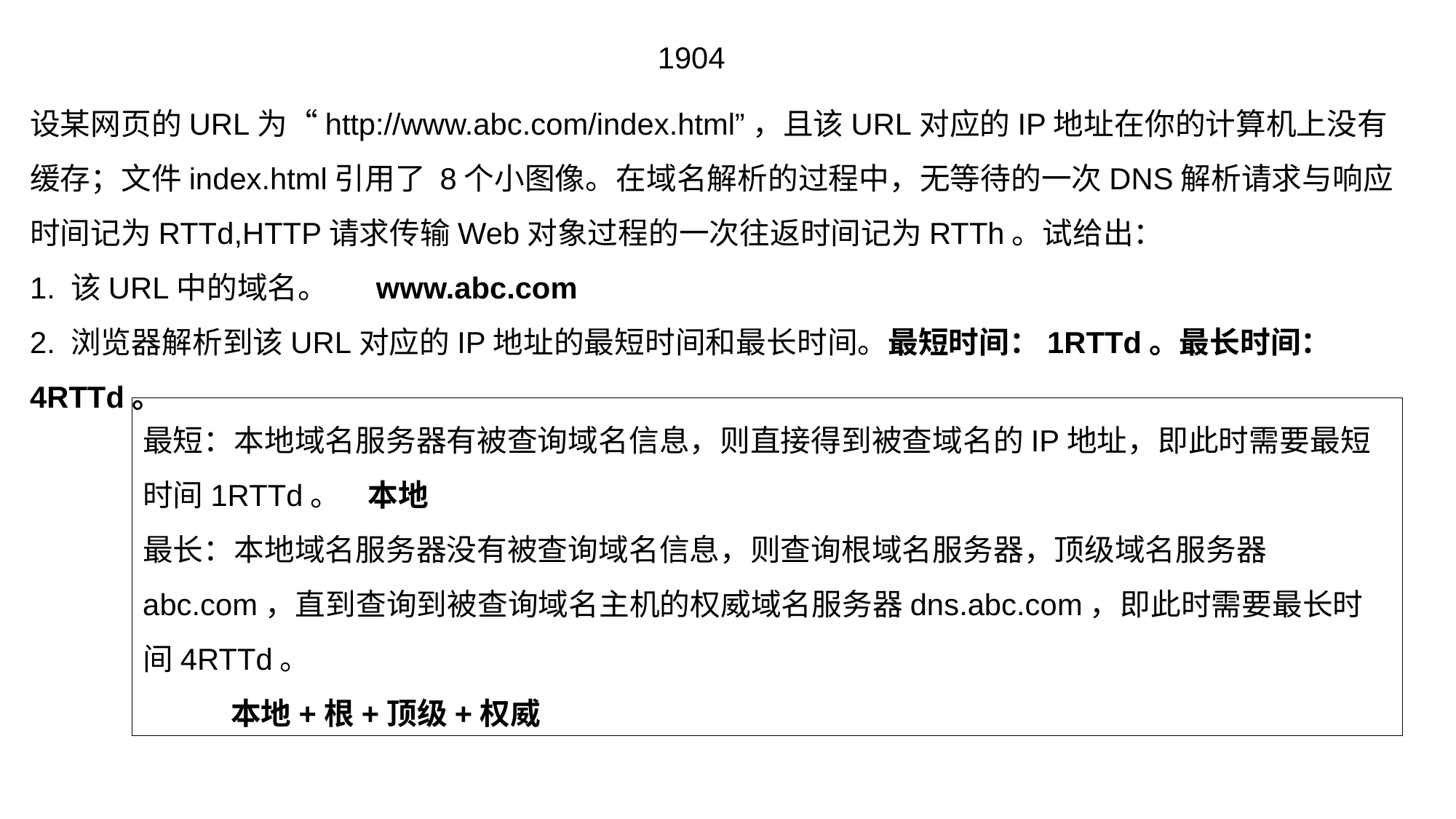

1904
设某网页的URL为“http://www.abc.com/index.html”，且该URL对应的IP地址在你的计算机上没有缓存；文件index.html引用了 8个小图像。在域名解析的过程中，无等待的一次DNS解析请求与响应时间记为RTTd,HTTP请求传输Web对象过程的一次往返时间记为RTTh。试给出：
1. 该URL中的域名。      www.abc.com
2. 浏览器解析到该URL对应的IP地址的最短时间和最长时间。最短时间：1RTTd。最长时间：4RTTd。
最短：本地域名服务器有被查询域名信息，则直接得到被查域名的IP地址，即此时需要最短时间1RTTd。    本地
最长：本地域名服务器没有被查询域名信息，则查询根域名服务器，顶级域名服务器abc.com，直到查询到被查询域名主机的权威域名服务器dns.abc.com，即此时需要最长时间4RTTd。
            本地+根+顶级+权威